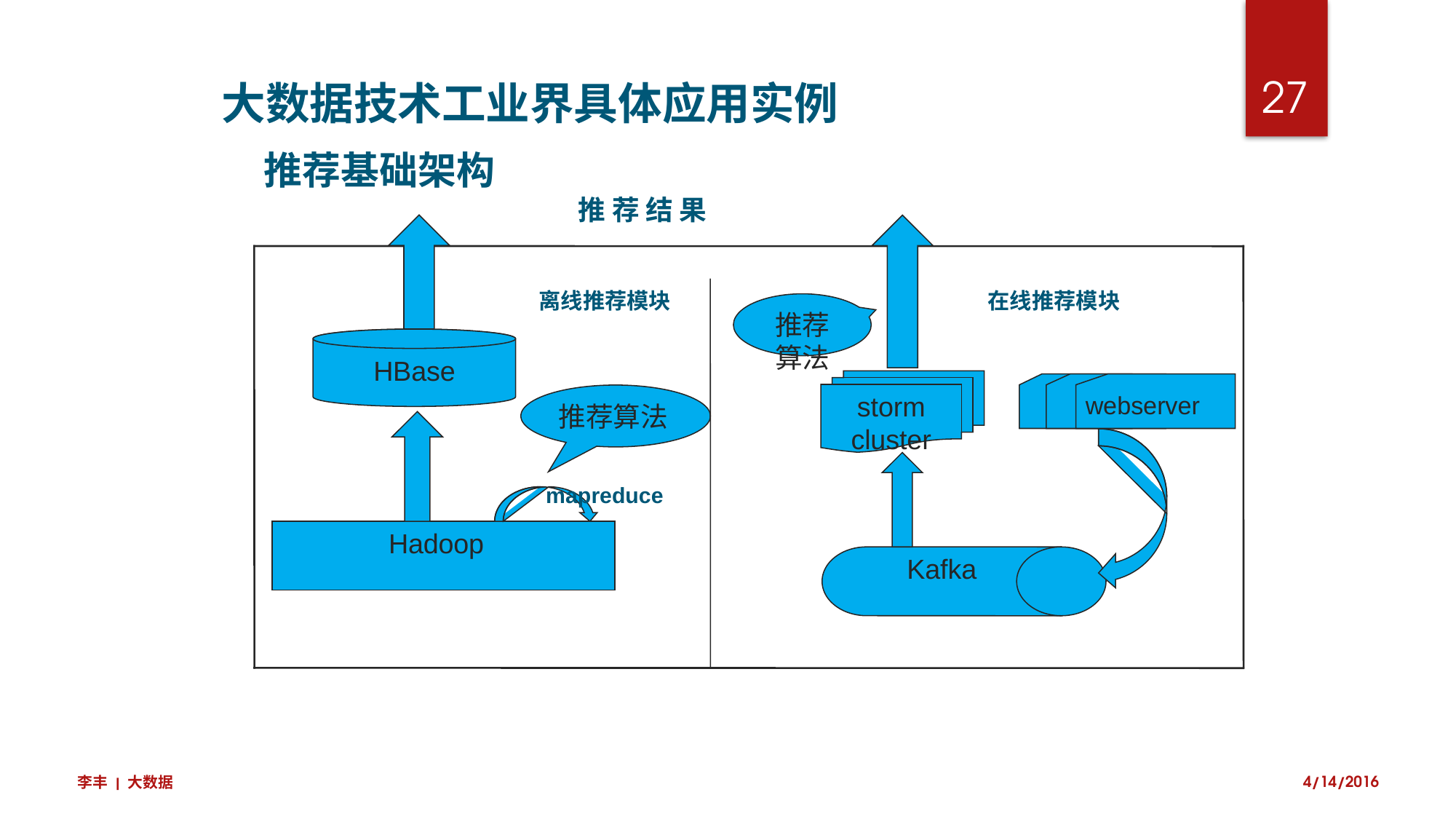

27
大数据技术工业界具体应用实例

推荐基础架构
              推 荐 结 果

离线推荐模块
在线推荐模块

推荐算法
HBase
storm cluster

webserver
推荐算法

              mapreduce

              Hadoop
Kafka

李丰 | 大数据
4/14/2016